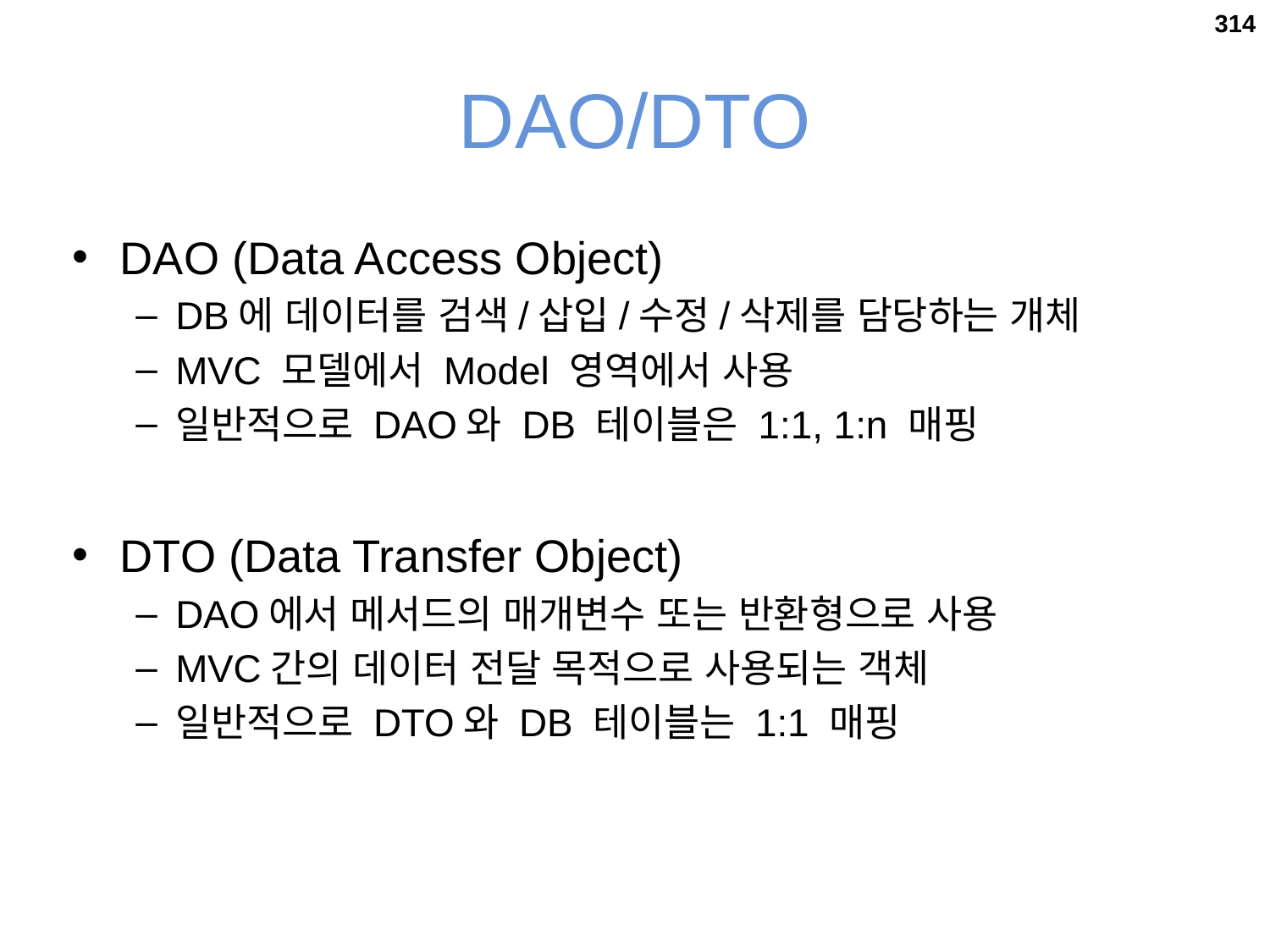

314
# DAO/DTO
DAO (Data Access Object)
DB에 데이터를 검색/삽입/수정/삭제를 담당하는 개체
MVC 모델에서 Model 영역에서 사용
일반적으로 DAO와 DB 테이블은 1:1, 1:n 매핑

DTO (Data Transfer Object)
DAO에서 메서드의 매개변수 또는 반환형으로 사용
MVC간의 데이터 전달 목적으로 사용되는 객체
일반적으로 DTO와 DB 테이블는 1:1 매핑